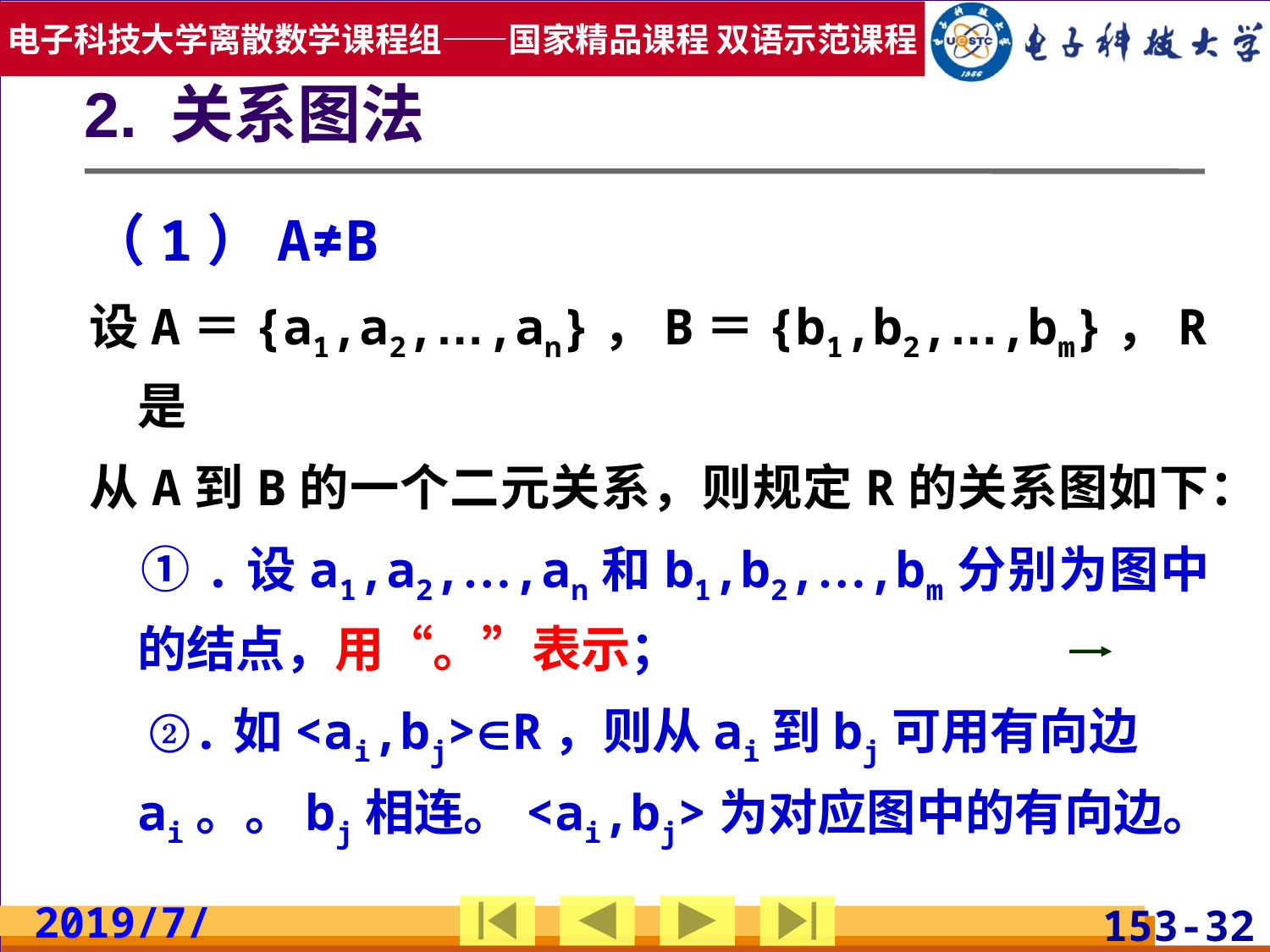

# 2. 关系图法
（1）A≠B
设A＝{a1,a2,…,an}，B＝{b1,b2,…,bm}，R是
从A到B的一个二元关系，则规定R的关系图如下：
　①.设a1,a2,…,an和b1,b2,…,bm分别为图中的结点，用“。”表示；
  ②.如<ai,bj>∈R，则从ai到bj可用有向边ai。。bj相连。<ai,bj>为对应图中的有向边。

2019/7/3